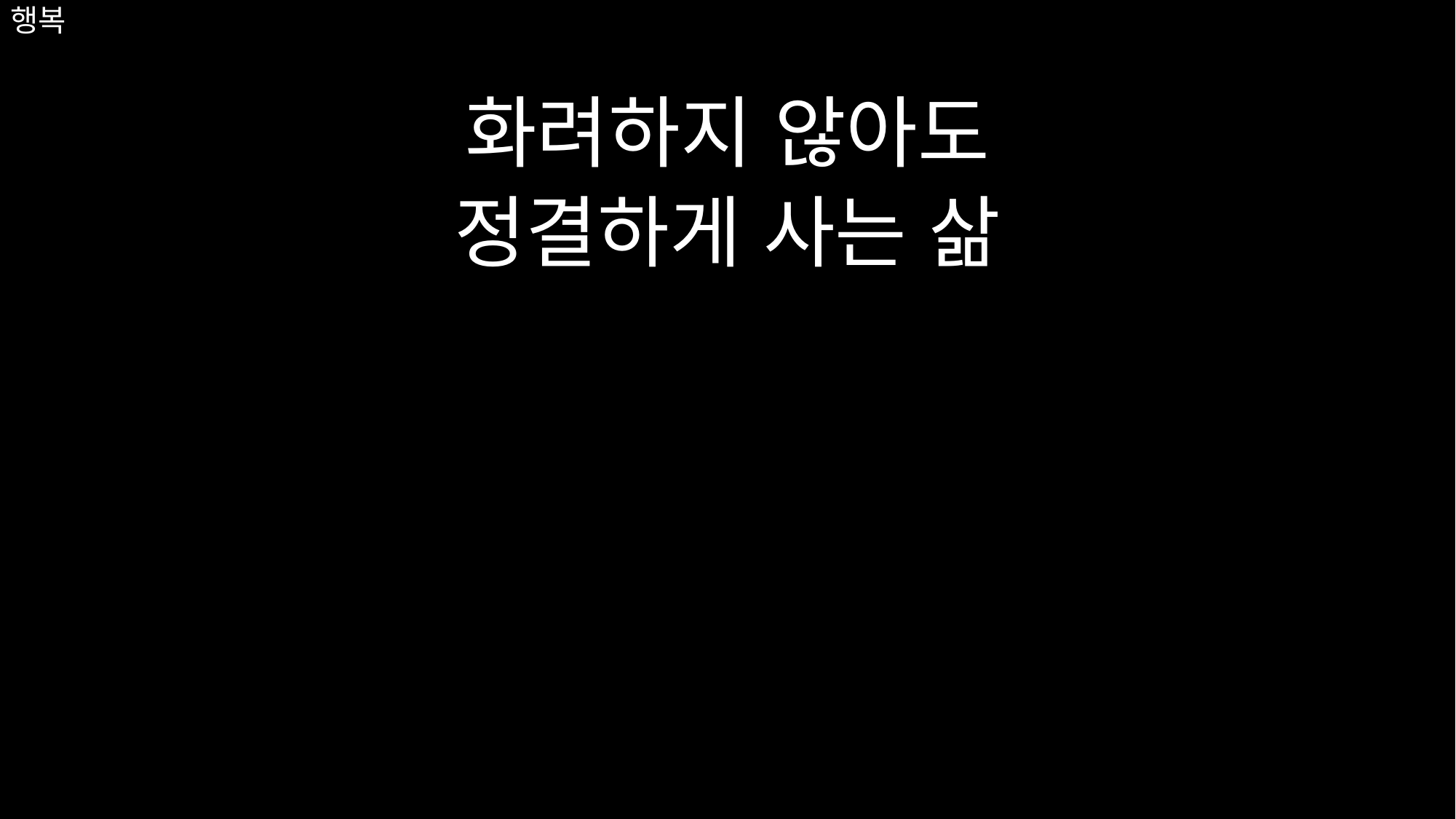

# 행복
화려하지 않아도
정결하게 사는 삶